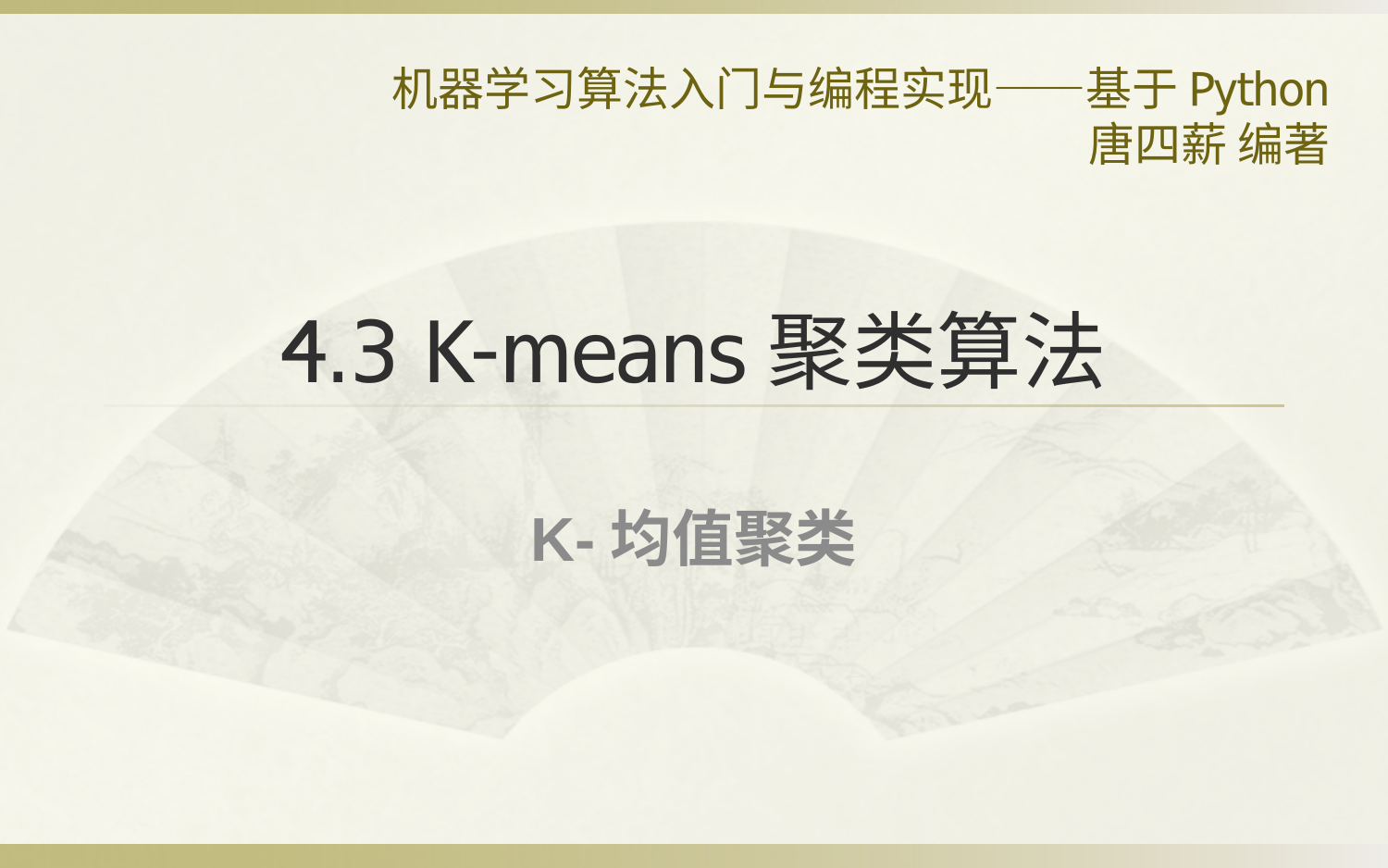

机器学习算法入门与编程实现——基于Python
唐四薪 编著
# 4.3 K-means聚类算法

K-均值聚类